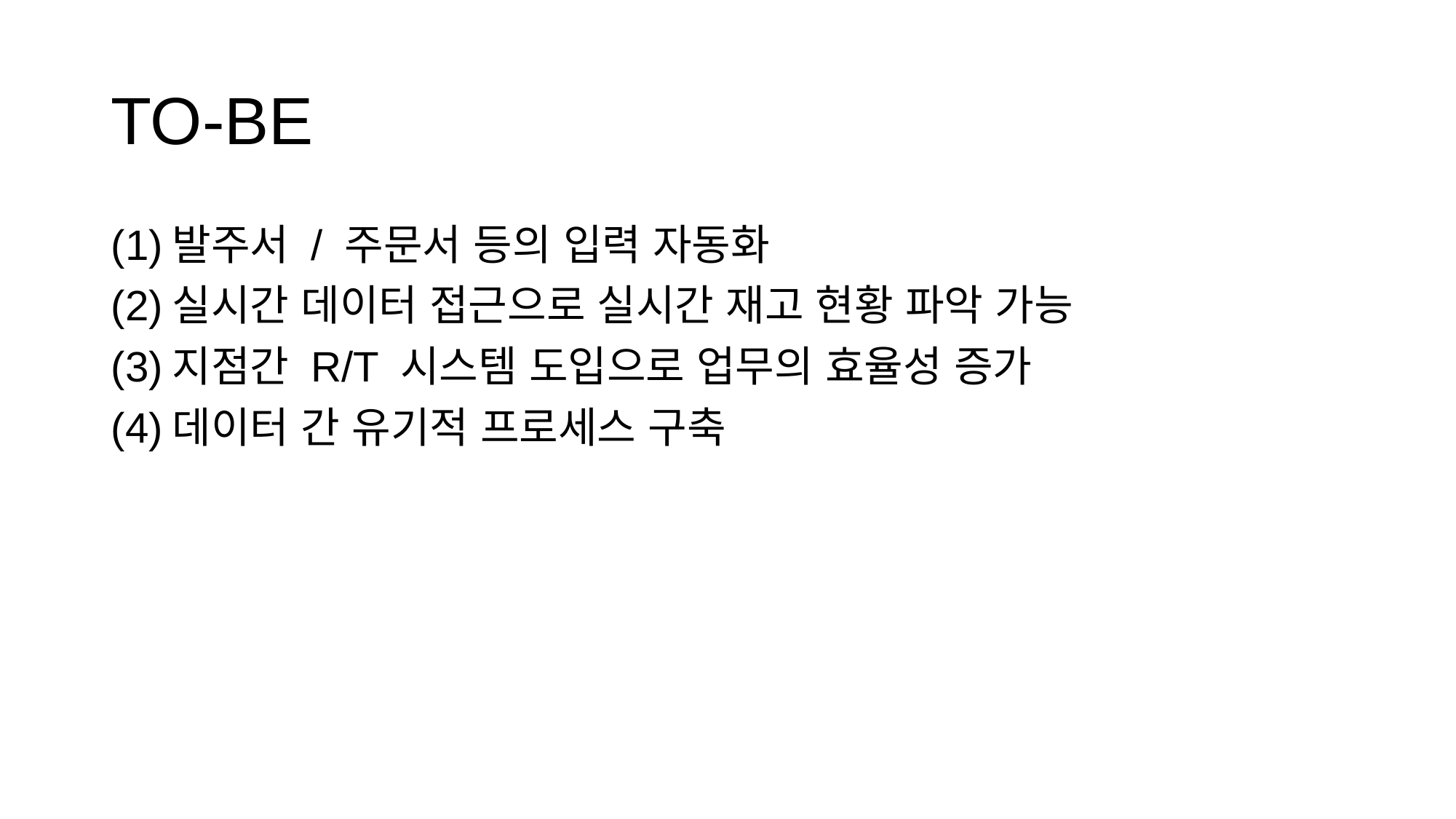

# TO-BE
발주서 / 주문서 등의 입력 자동화
실시간 데이터 접근으로 실시간 재고 현황 파악 가능
지점간 R/T 시스템 도입으로 업무의 효율성 증가
데이터 간 유기적 프로세스 구축